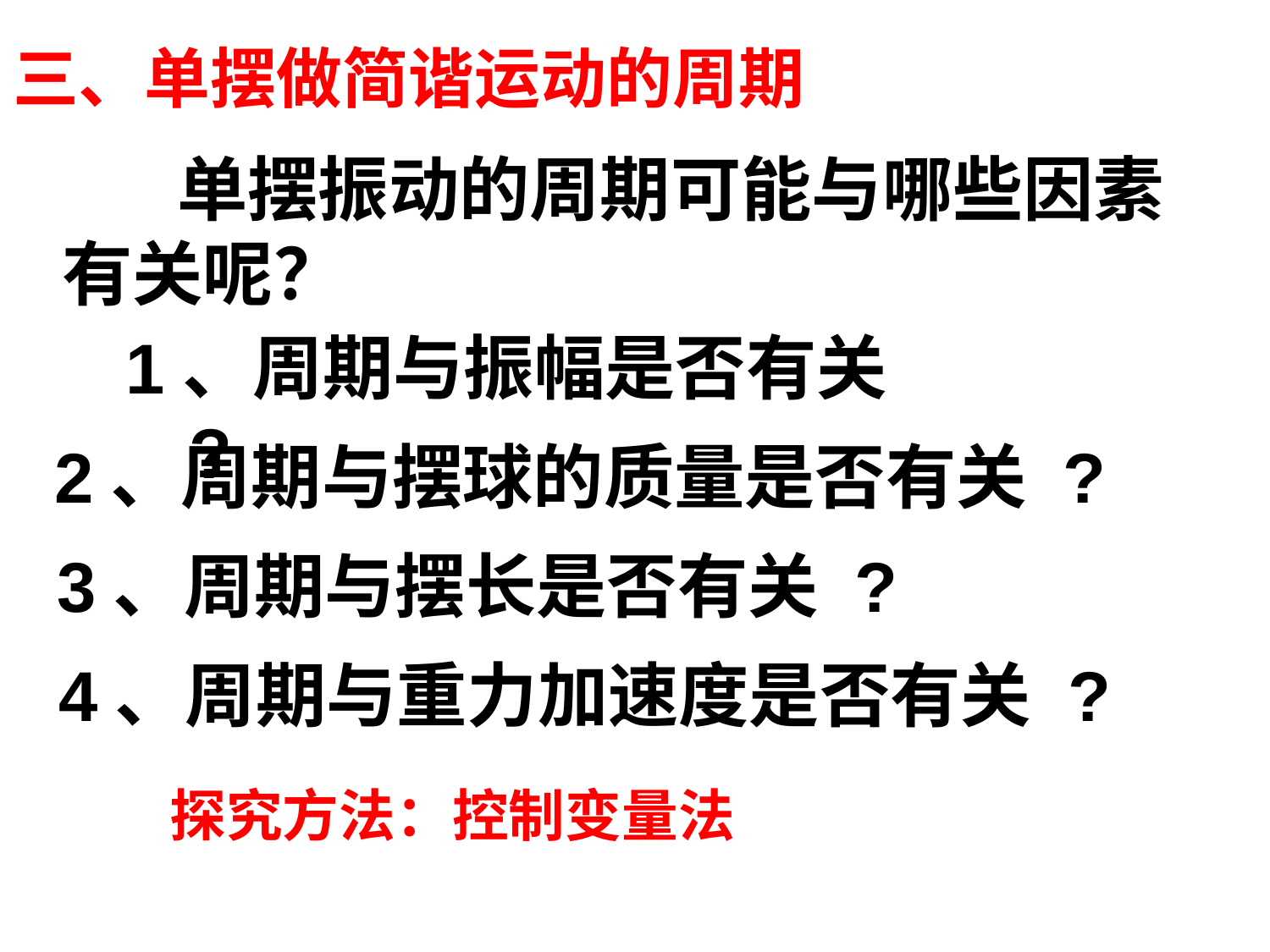

# 三、单摆做简谐运动的周期
     单摆振动的周期可能与哪些因素有关呢？
1、周期与振幅是否有关 ?
2、周期与摆球的质量是否有关 ?
3、周期与摆长是否有关 ?
4、周期与重力加速度是否有关 ?
探究方法：控制变量法